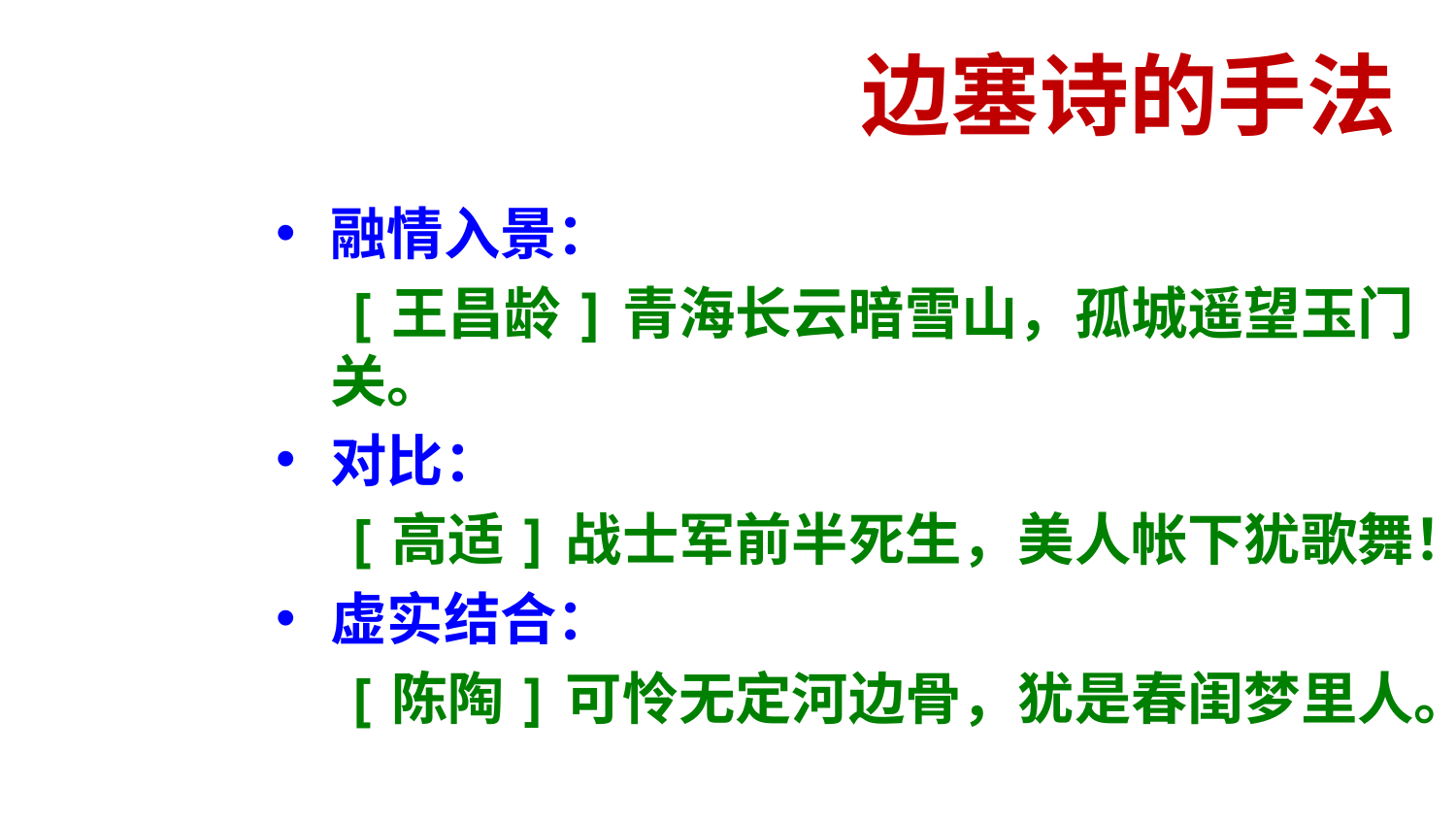

# 边塞诗的手法
融情入景：
  [王昌龄]青海长云暗雪山，孤城遥望玉门关。
对比：
  [高适]战士军前半死生，美人帐下犹歌舞！
虚实结合：
  [陈陶]可怜无定河边骨，犹是春闺梦里人。